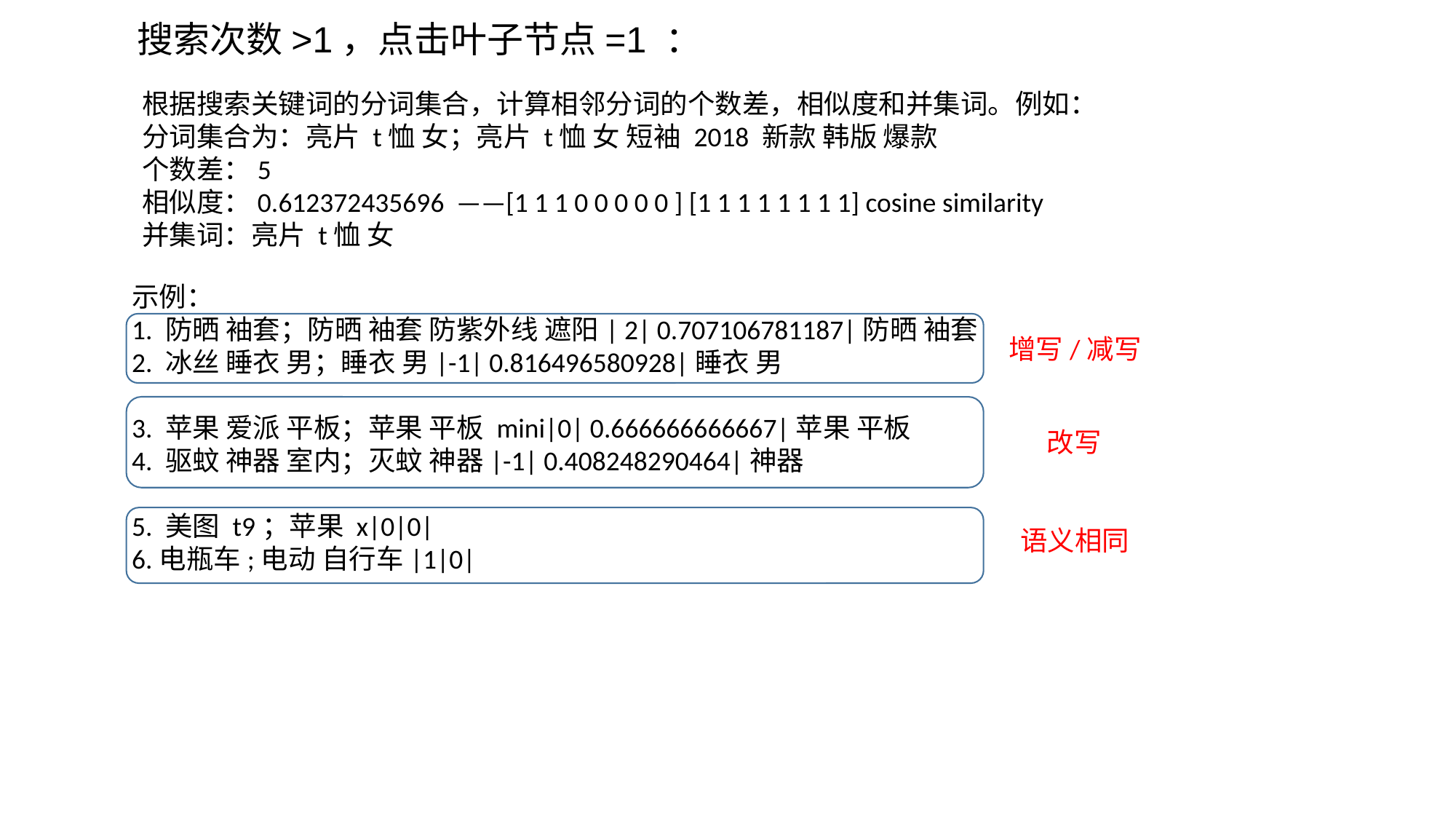

搜索次数>1，点击叶子节点=1 ：
根据搜索关键词的分词集合，计算相邻分词的个数差，相似度和并集词。例如：
分词集合为：亮片 t恤 女；亮片 t恤 女 短袖 2018 新款 韩版 爆款
个数差：5
相似度：0.612372435696  ——[1 1 1 0 0 0 0 0 ] [1 1 1 1 1 1 1 1] cosine similarity
并集词：亮片 t恤 女
示例：
1. 防晒 袖套；防晒 袖套 防紫外线 遮阳| 2| 0.707106781187|防晒 袖套
2. 冰丝 睡衣 男；睡衣 男|-1| 0.816496580928|睡衣 男

3. 苹果 爱派 平板；苹果 平板 mini|0| 0.666666666667|苹果 平板
4. 驱蚊 神器 室内；灭蚊 神器|-1| 0.408248290464|神器

5. 美图 t9；苹果 x|0|0|
6.电瓶车;电动 自行车|1|0|

增写/减写

改写

语义相同